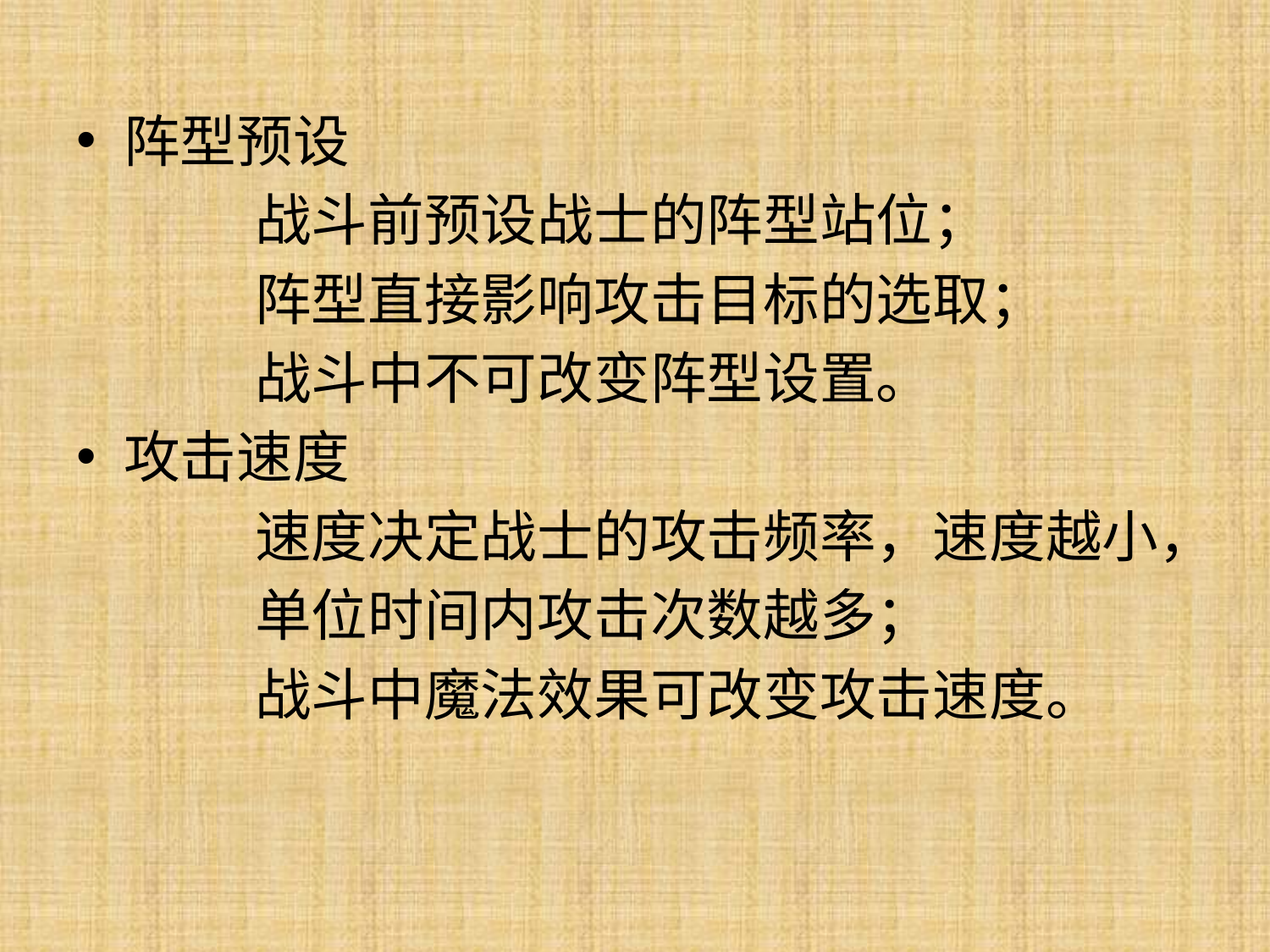

阵型预设
             战斗前预设战士的阵型站位；
             阵型直接影响攻击目标的选取；
             战斗中不可改变阵型设置。
攻击速度
             速度决定战士的攻击频率，速度越小，
             单位时间内攻击次数越多；
             战斗中魔法效果可改变攻击速度。